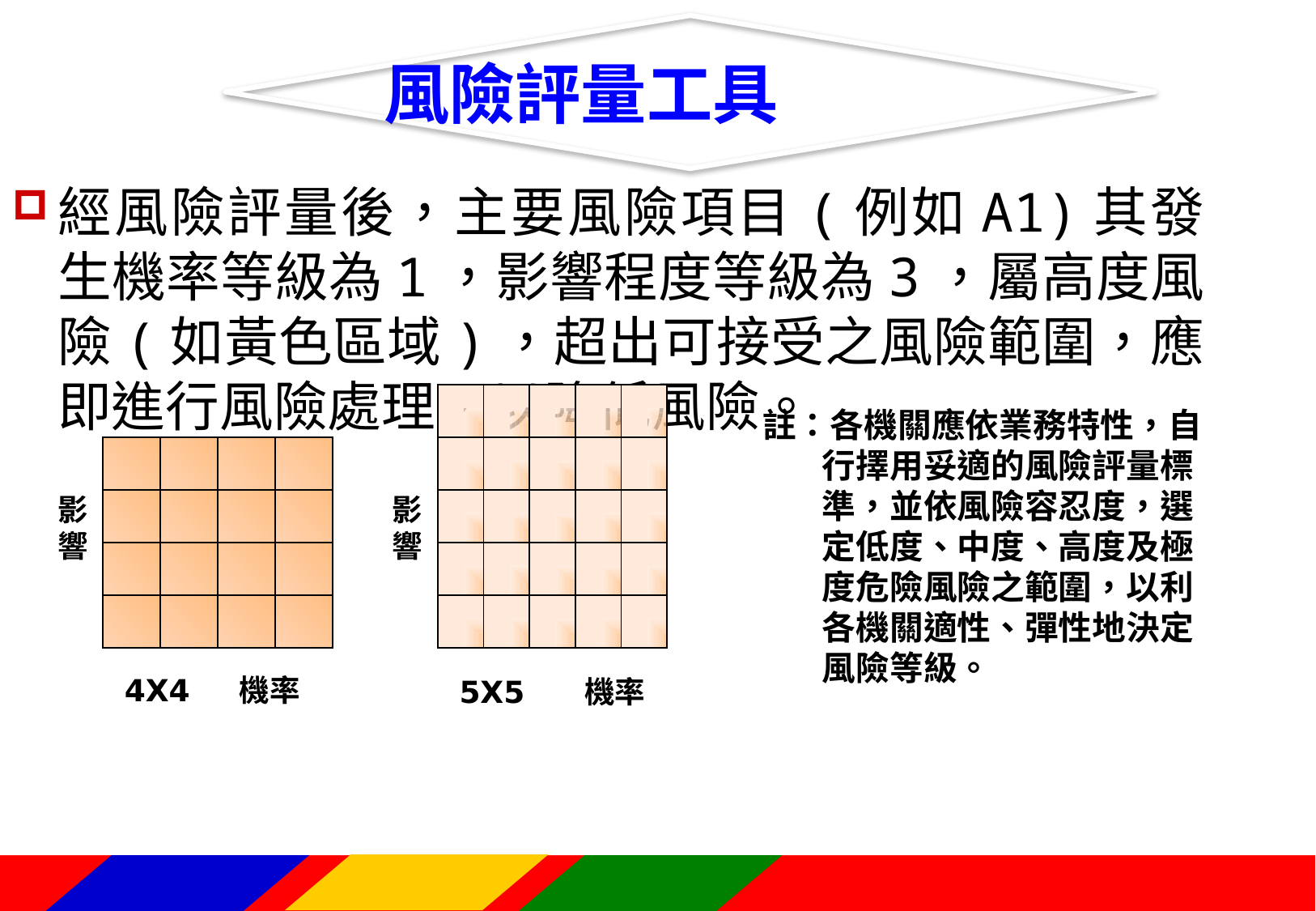

風險評量工具
經風險評量後，主要風險項目(例如A1)其發生機率等級為1，影響程度等級為3，屬高度風險(如黃色區域)，超出可接受之風險範圍，應即進行風險處理，以降低風險。
|  |  |  |  |  |
| --- | --- | --- | --- | --- |
|  |  |  |  |  |
|  |  |  |  |  |
|  |  |  |  |  |
|  |  |  |  |  |
註：各機關應依業務特性，自行擇用妥適的風險評量標準，並依風險容忍度，選定低度、中度、高度及極度危險風險之範圍，以利各機關適性、彈性地決定風險等級。
|  |  |  |  |
| --- | --- | --- | --- |
|  |  |  |  |
|  |  |  |  |
|  |  |  |  |
影響
5X5     機率
影響
4X4    機率
74